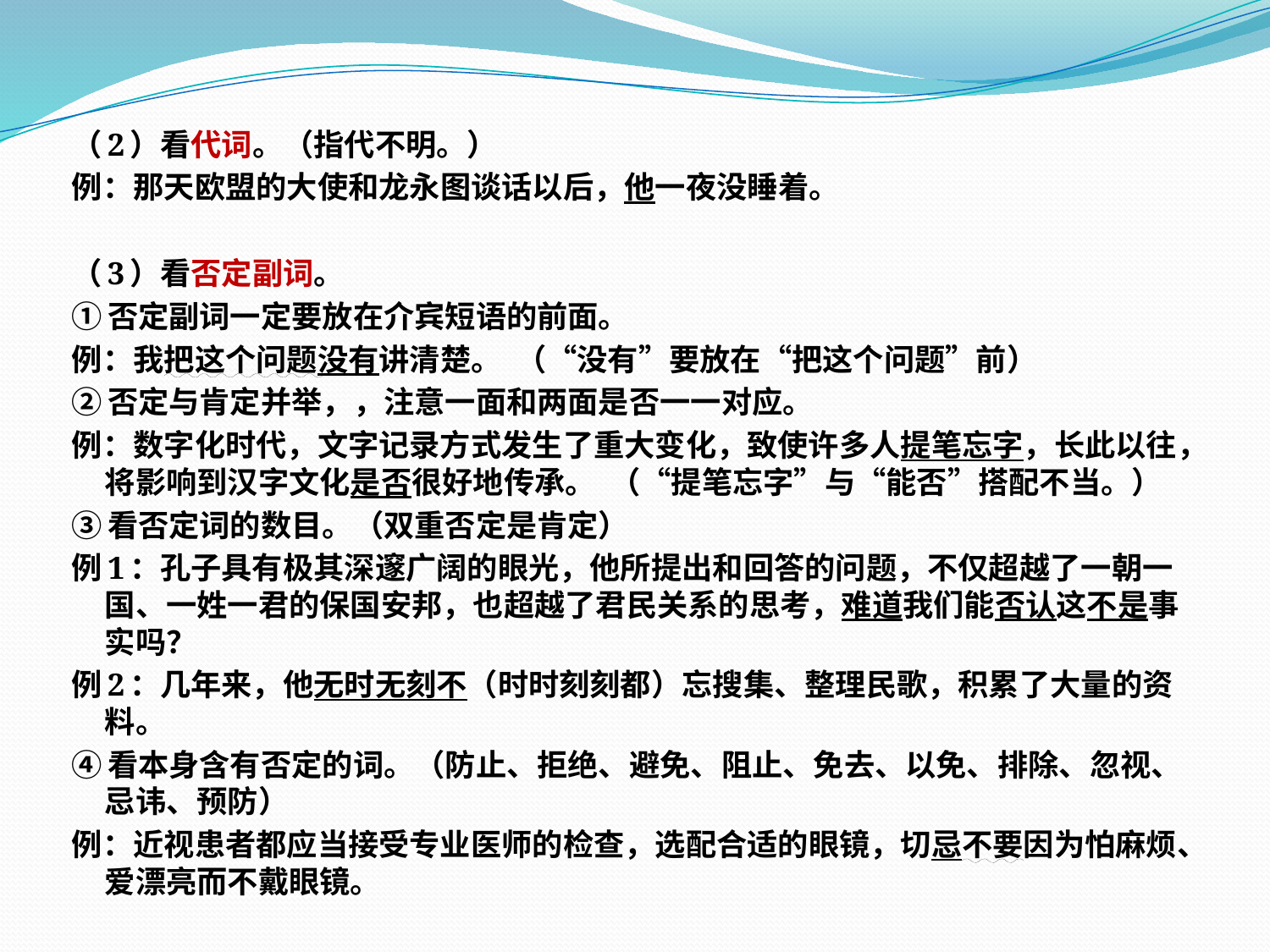

（2）看代词。（指代不明。）
例：那天欧盟的大使和龙永图谈话以后，他一夜没睡着。

（3）看否定副词。
①否定副词一定要放在介宾短语的前面。
例：我把这个问题没有讲清楚。  （“没有”要放在“把这个问题”前）
②否定与肯定并举，，注意一面和两面是否一一对应。
例：数字化时代，文字记录方式发生了重大变化，致使许多人提笔忘字，长此以往，将影响到汉字文化是否很好地传承。  （“提笔忘字”与“能否”搭配不当。）
③看否定词的数目。（双重否定是肯定）
例1：孔子具有极其深邃广阔的眼光，他所提出和回答的问题，不仅超越了一朝一国、一姓一君的保国安邦，也超越了君民关系的思考，难道我们能否认这不是事实吗？
例2：几年来，他无时无刻不（时时刻刻都）忘搜集、整理民歌，积累了大量的资料。
④看本身含有否定的词。（防止、拒绝、避免、阻止、免去、以免、排除、忽视、忌讳、预防）
例：近视患者都应当接受专业医师的检查，选配合适的眼镜，切忌不要因为怕麻烦、爱漂亮而不戴眼镜。